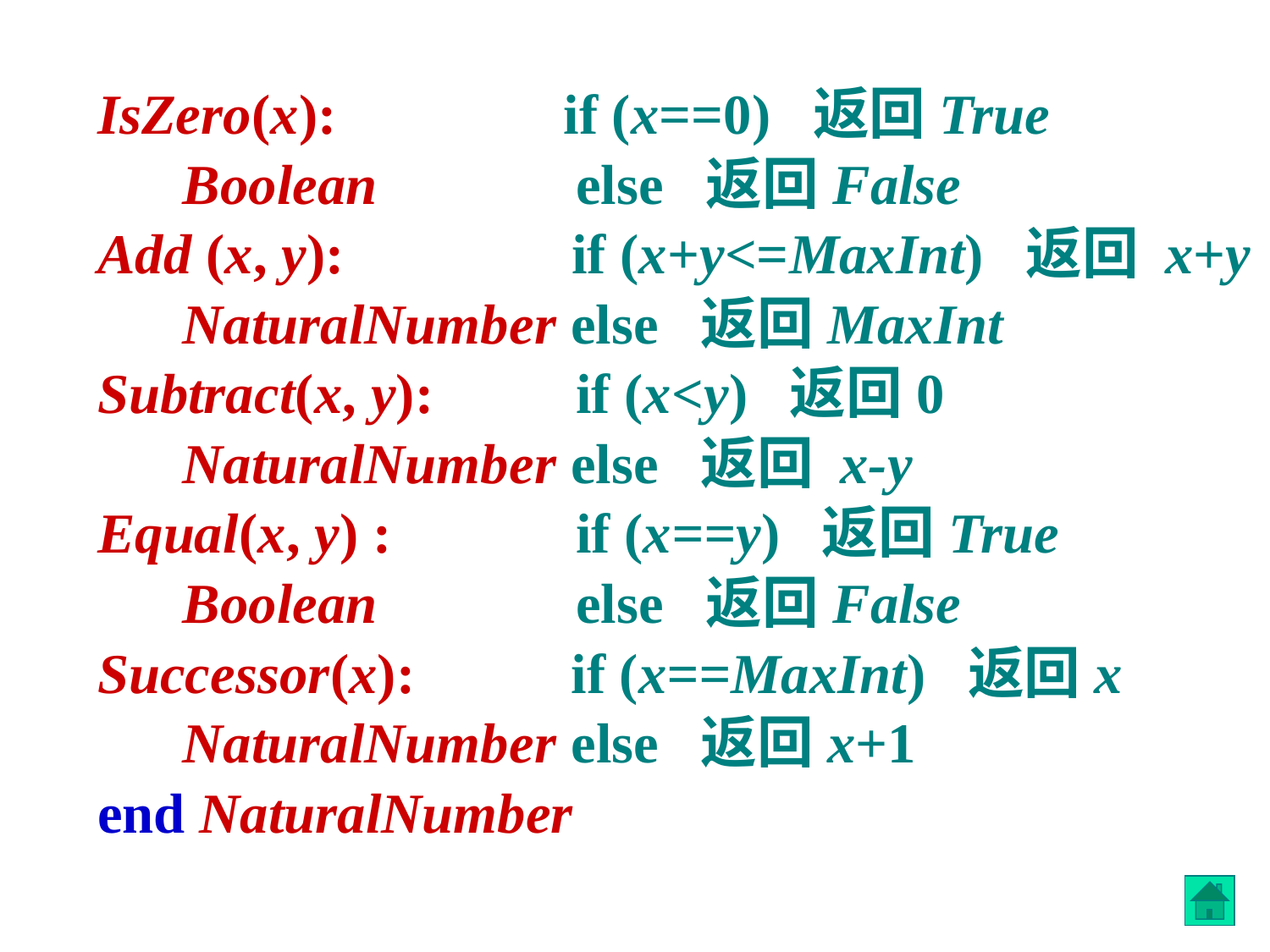

IsZero(x):                if (x==0)  返回True
      Boolean              else  返回False
Add (x, y):                if (x+y<=MaxInt)  返回 x+y
      NaturalNumber else  返回MaxInt
Subtract(x, y):          if (x<y)  返回0
      NaturalNumber else  返回 x-y
Equal(x, y) :             if (x==y)  返回True
      Boolean              else  返回False
Successor(x):           if (x==MaxInt)  返回x
      NaturalNumber else  返回x+1
end NaturalNumber